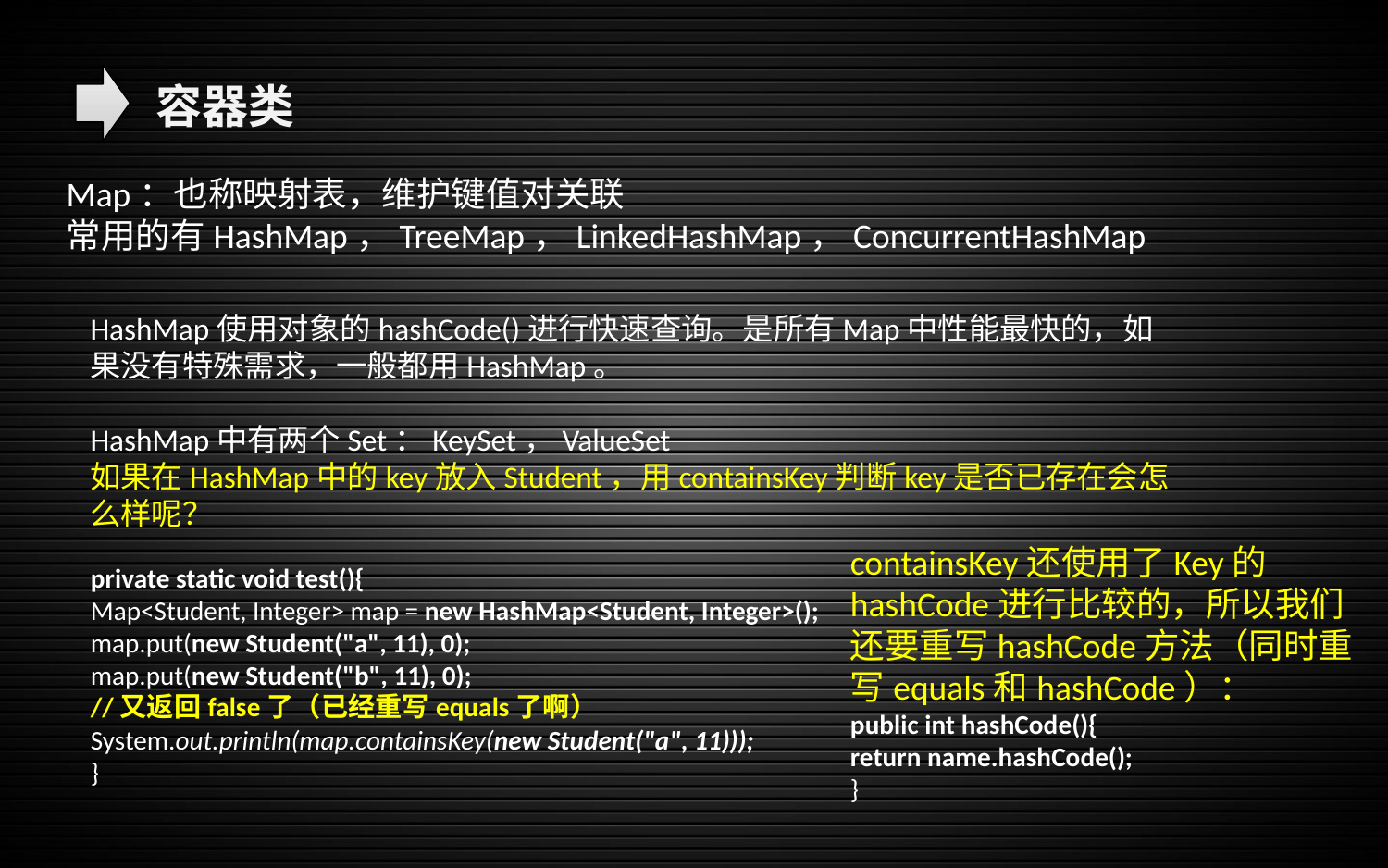

容器类
Map：也称映射表，维护键值对关联
常用的有HashMap，TreeMap，LinkedHashMap，ConcurrentHashMap
HashMap使用对象的hashCode()进行快速查询。是所有Map中性能最快的，如果没有特殊需求，一般都用HashMap。

HashMap中有两个Set：KeySet，ValueSet
如果在HashMap中的key放入Student，用containsKey判断key是否已存在会怎么样呢？
containsKey还使用了Key的hashCode进行比较的，所以我们还要重写hashCode方法（同时重写equals和hashCode）：
public int hashCode(){
return name.hashCode();
}
private static void test(){
Map<Student, Integer> map = new HashMap<Student, Integer>();
map.put(new Student("a", 11), 0);
map.put(new Student("b", 11), 0);
//又返回false了（已经重写equals了啊）
System.out.println(map.containsKey(new Student("a", 11)));
}